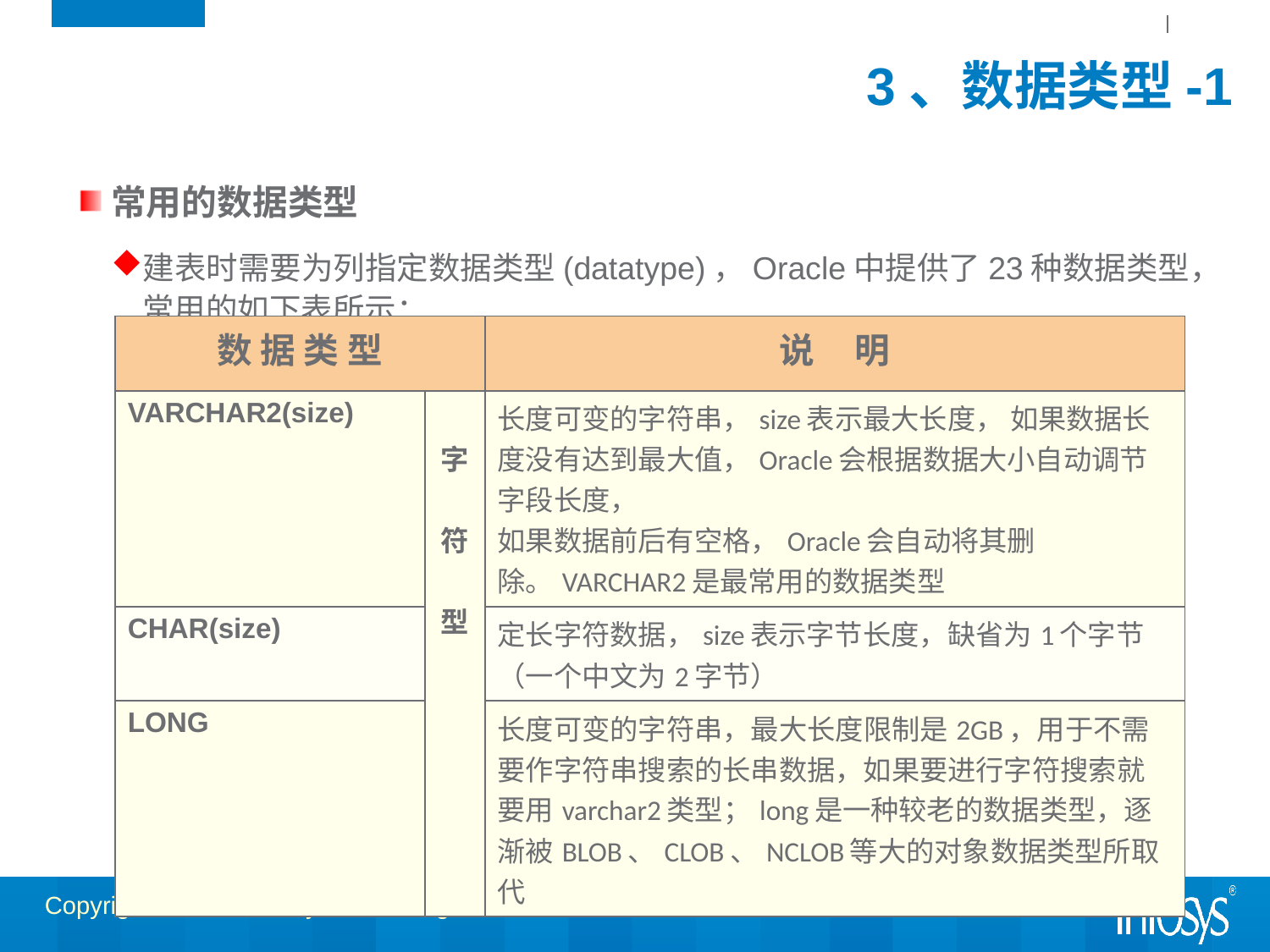

# 3、数据类型-1
常用的数据类型
建表时需要为列指定数据类型(datatype)，Oracle中提供了23种数据类型，常用的如下表所示：
| 数 据 类 型 |  | 说 明 |
| --- | --- | --- |
| VARCHAR2(size) | 字符型 | 长度可变的字符串，size表示最大长度， 如果数据长度没有达到最大值，Oracle会根据数据大小自动调节字段长度， 如果数据前后有空格，Oracle会自动将其删除。VARCHAR2是最常用的数据类型 |
| CHAR(size) |  | 定长字符数据，size表示字节长度，缺省为1个字节（一个中文为2字节） |
| LONG |  | 长度可变的字符串，最大长度限制是2GB，用于不需要作字符串搜索的长串数据，如果要进行字符搜索就要用varchar2类型；long是一种较老的数据类型，逐渐被BLOB、CLOB、NCLOB等大的对象数据类型所取代 |